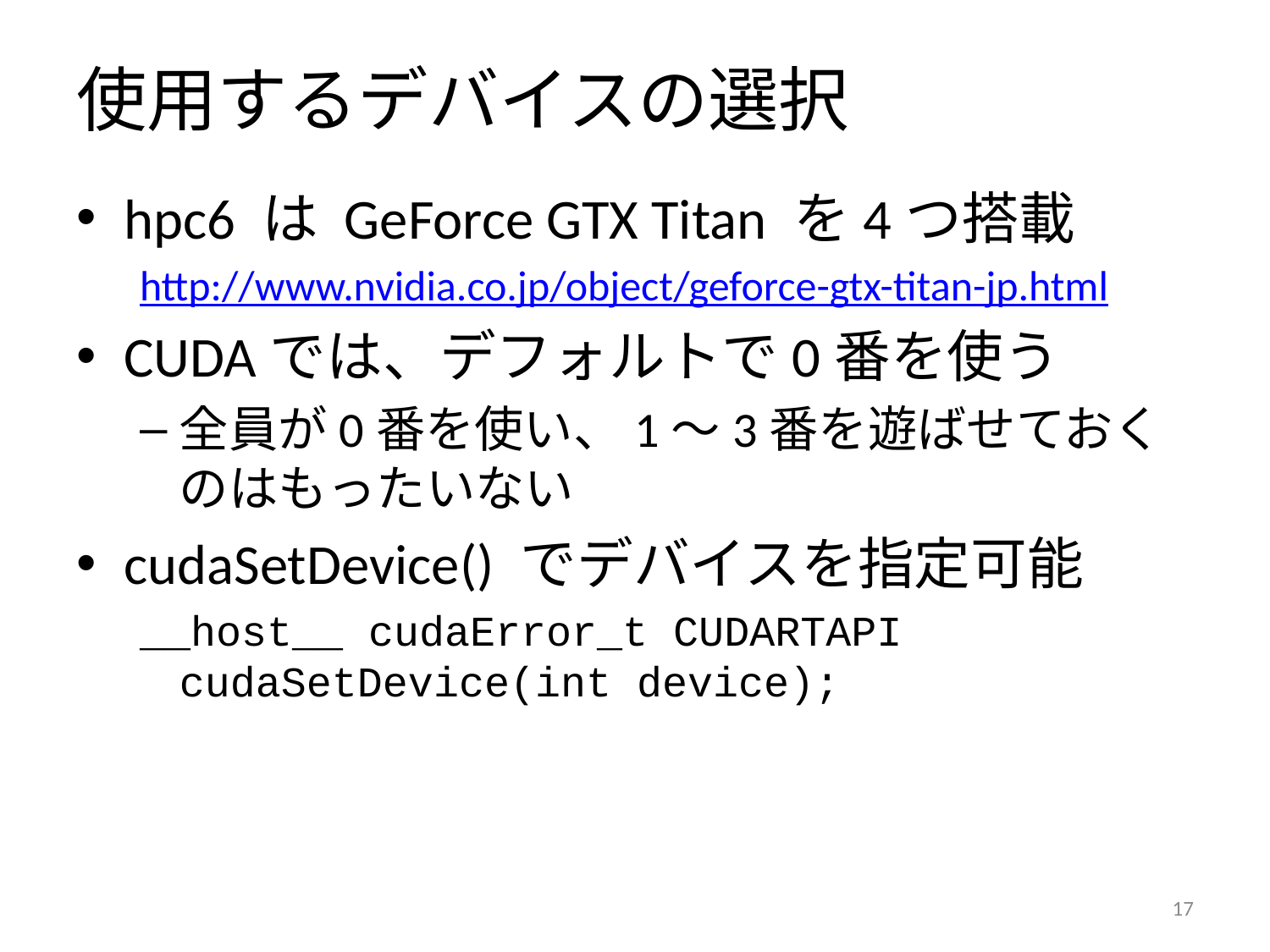

# 使用するデバイスの選択
hpc6 は GeForce GTX Titan を4つ搭載
http://www.nvidia.co.jp/object/geforce-gtx-titan-jp.html
CUDAでは、デフォルトで0番を使う
全員が0番を使い、1～3番を遊ばせておくのはもったいない
cudaSetDevice() でデバイスを指定可能
__host__ cudaError_t CUDARTAPI cudaSetDevice(int device);
17